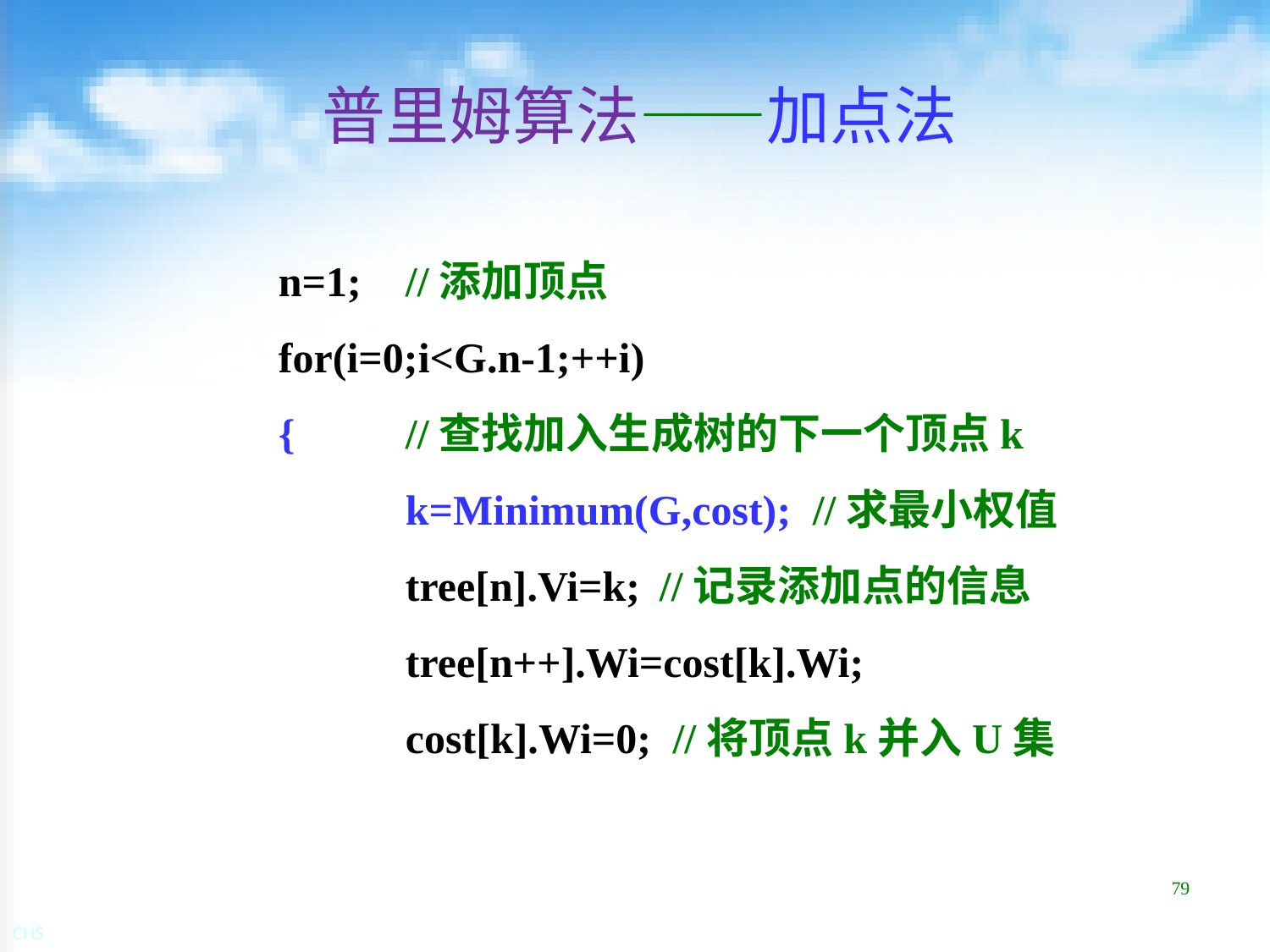

# 普里姆算法——加点法
	n=1; 	//添加顶点
	for(i=0;i<G.n-1;++i)
	{	//查找加入生成树的下一个顶点k
		k=Minimum(G,cost);  //求最小权值
		tree[n].Vi=k;	//记录添加点的信息
		tree[n++].Wi=cost[k].Wi;
		cost[k].Wi=0;  //将顶点k并入U集
79